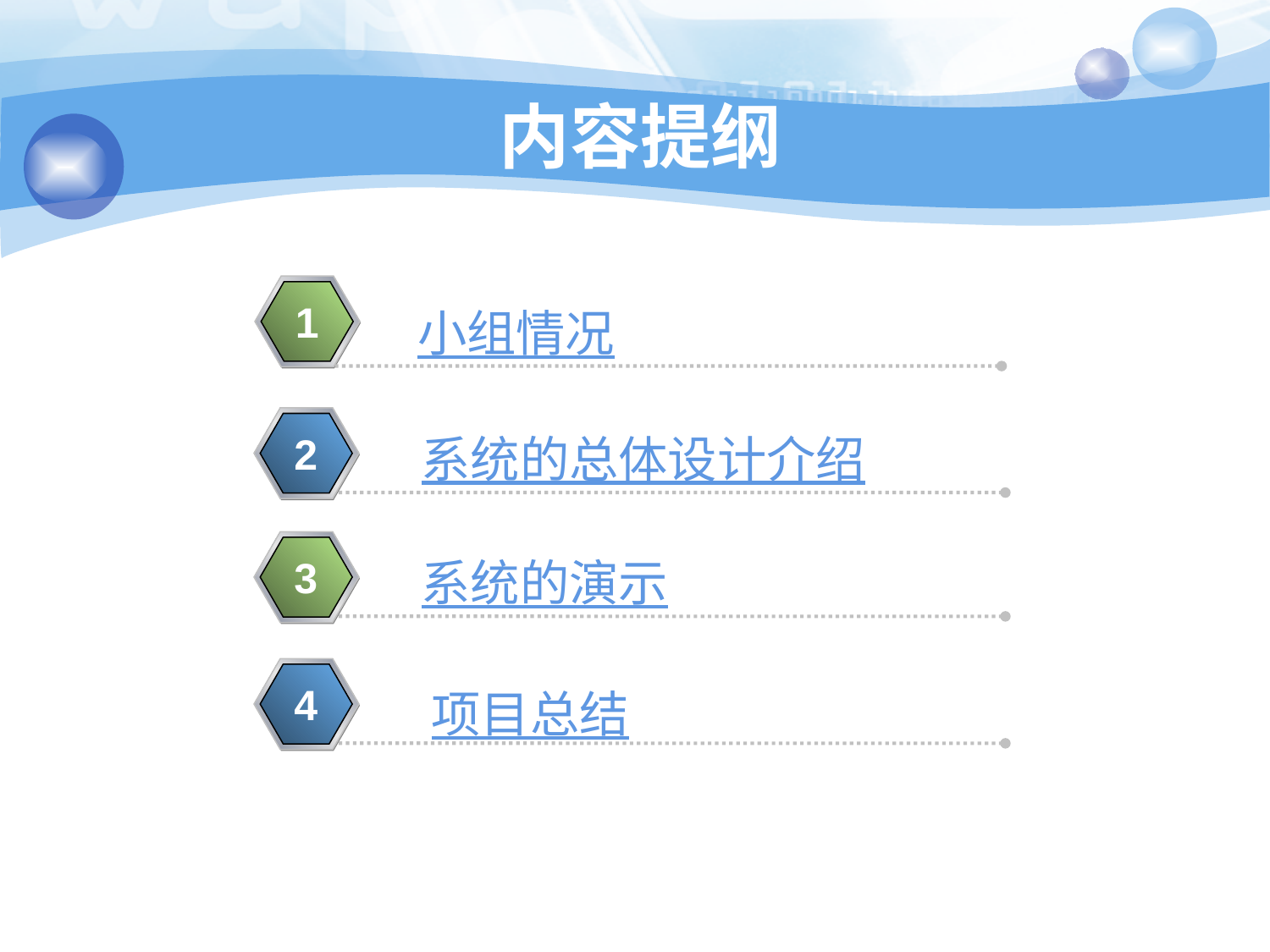

# 内容提纲

1
小组情况

2
系统的总体设计介绍

3
系统的演示

4
项目总结

1
3